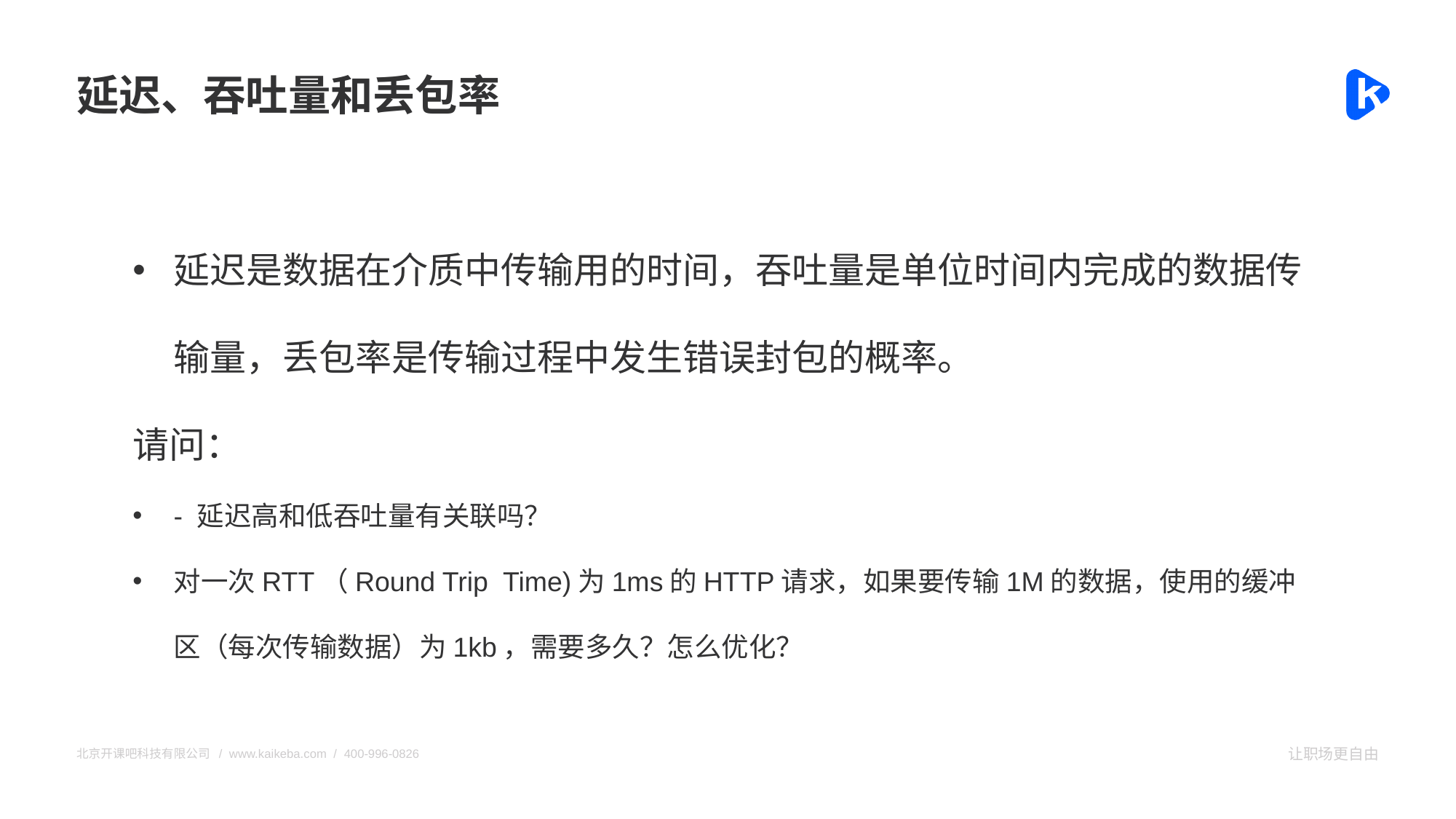

延迟、吞吐量和丢包率
延迟是数据在介质中传输用的时间，吞吐量是单位时间内完成的数据传输量，丢包率是传输过程中发生错误封包的概率。
请问：
- 延迟高和低吞吐量有关联吗？
对一次RTT（Round Trip  Time)为1ms的HTTP请求，如果要传输1M的数据，使用的缓冲区（每次传输数据）为1kb，需要多久？怎么优化？